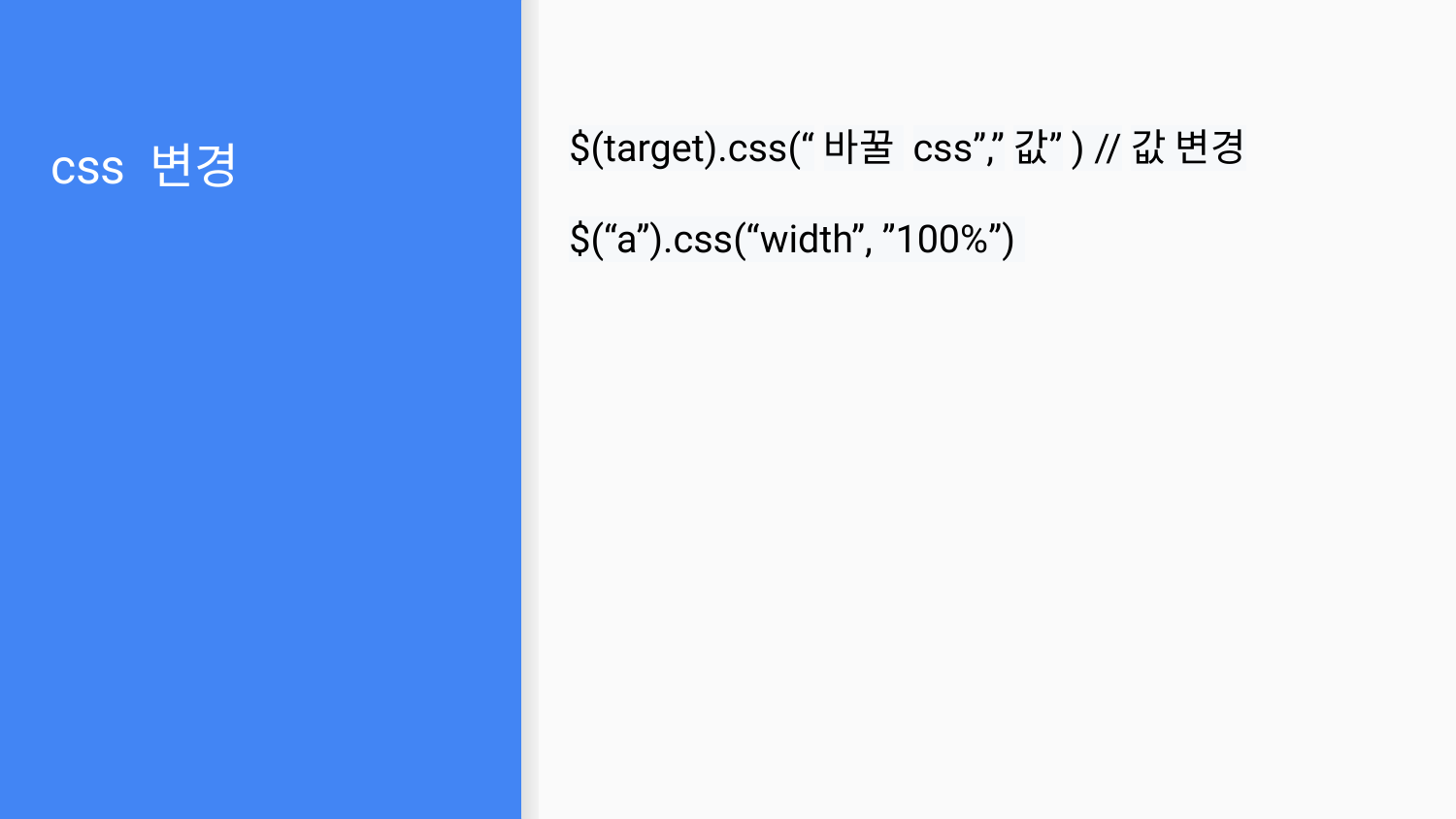

$(target).css(“바꿀 css”,”값”) //값 변경
$(“a”).css(“width”, ”100%”)

# css 변경